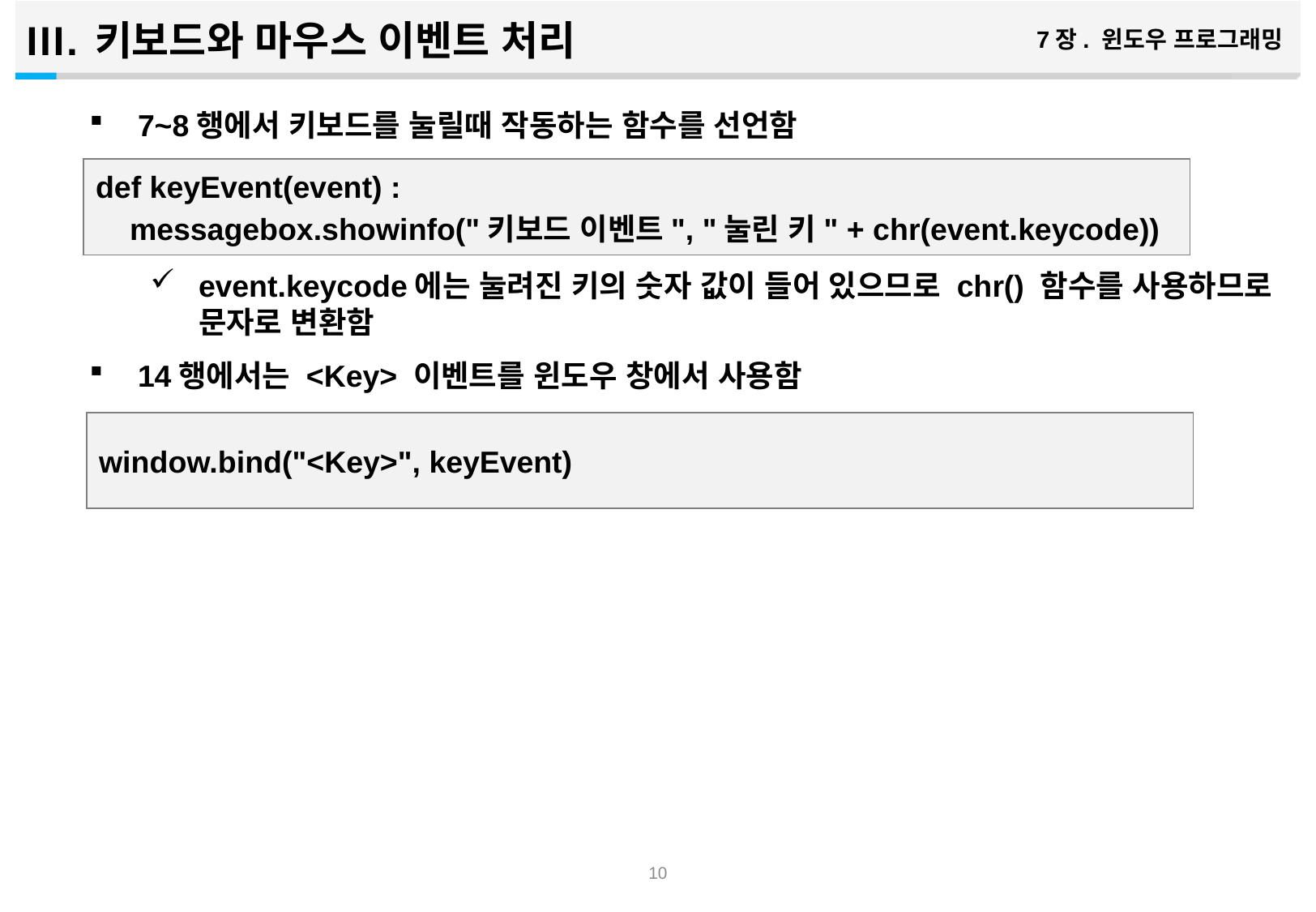

키보드와 마우스 이벤트 처리
7장. 윈도우 프로그래밍
7~8행에서 키보드를 눌릴때 작동하는 함수를 선언함

event.keycode에는 눌려진 키의 숫자 값이 들어 있으므로 chr() 함수를 사용하므로 문자로 변환함
14행에서는 <Key> 이벤트를 윈도우 창에서 사용함
def keyEvent(event) :
    messagebox.showinfo("키보드 이벤트", "눌린 키" + chr(event.keycode))
window.bind("<Key>", keyEvent)
10